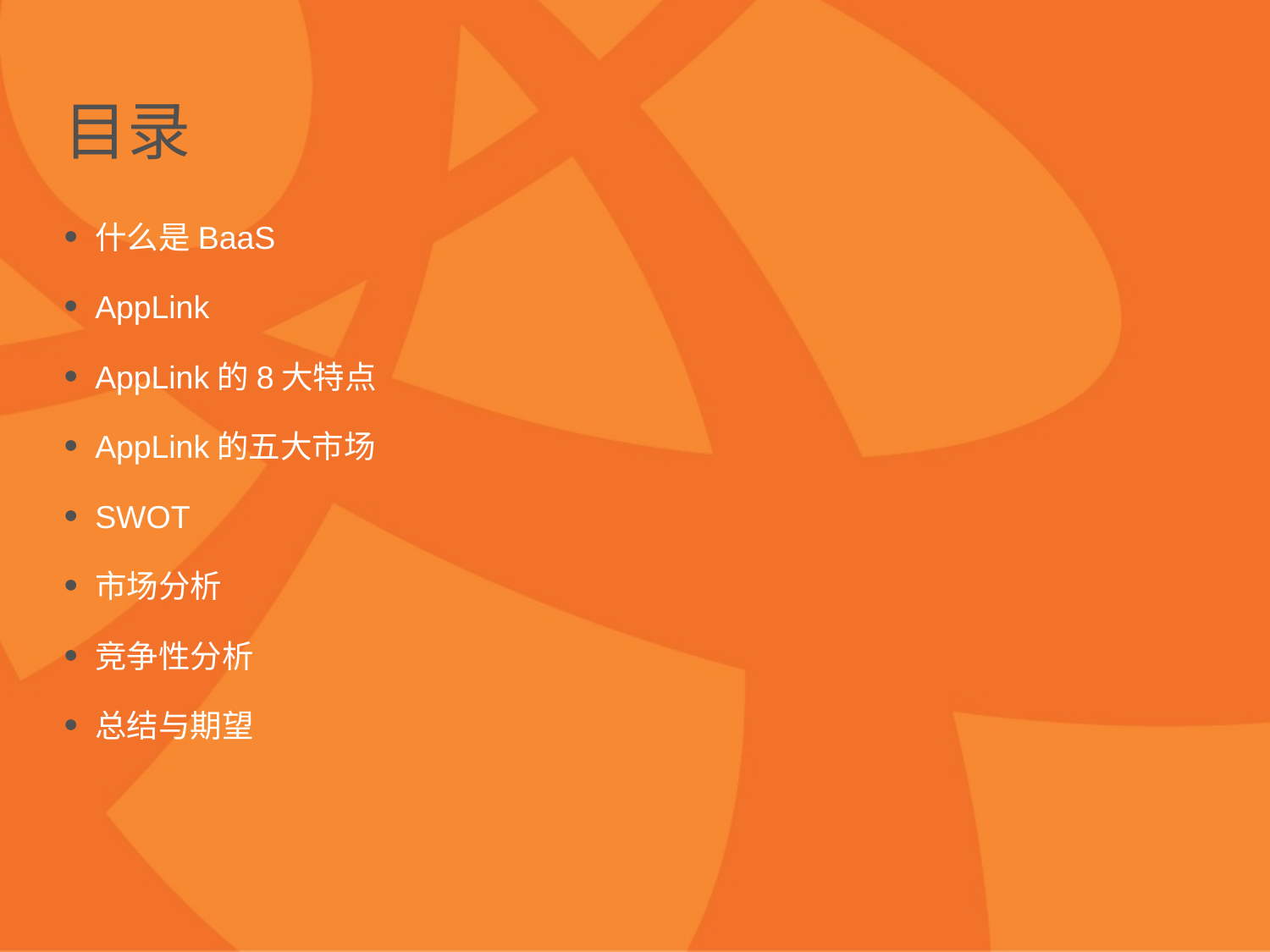

# 目录
什么是BaaS
AppLink
AppLink的8大特点
AppLink的五大市场
SWOT
市场分析
竞争性分析
总结与期望